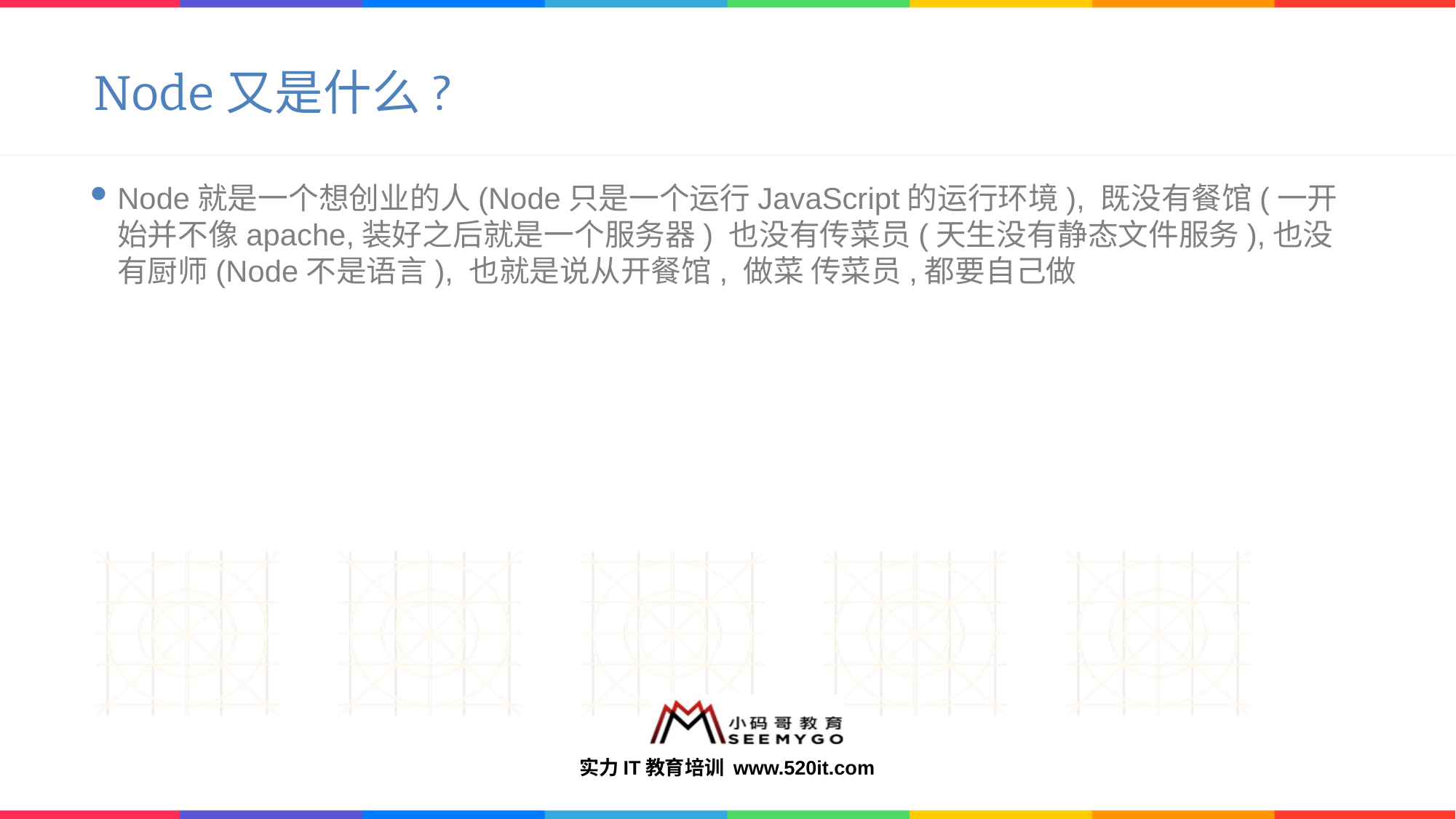

# Node又是什么?
Node就是一个想创业的人(Node只是一个运行JavaScript的运行环境), 既没有餐馆(一开始并不像apache,装好之后就是一个服务器) 也没有传菜员(天生没有静态文件服务),也没有厨师(Node不是语言), 也就是说从开餐馆, 做菜 传菜员,都要自己做